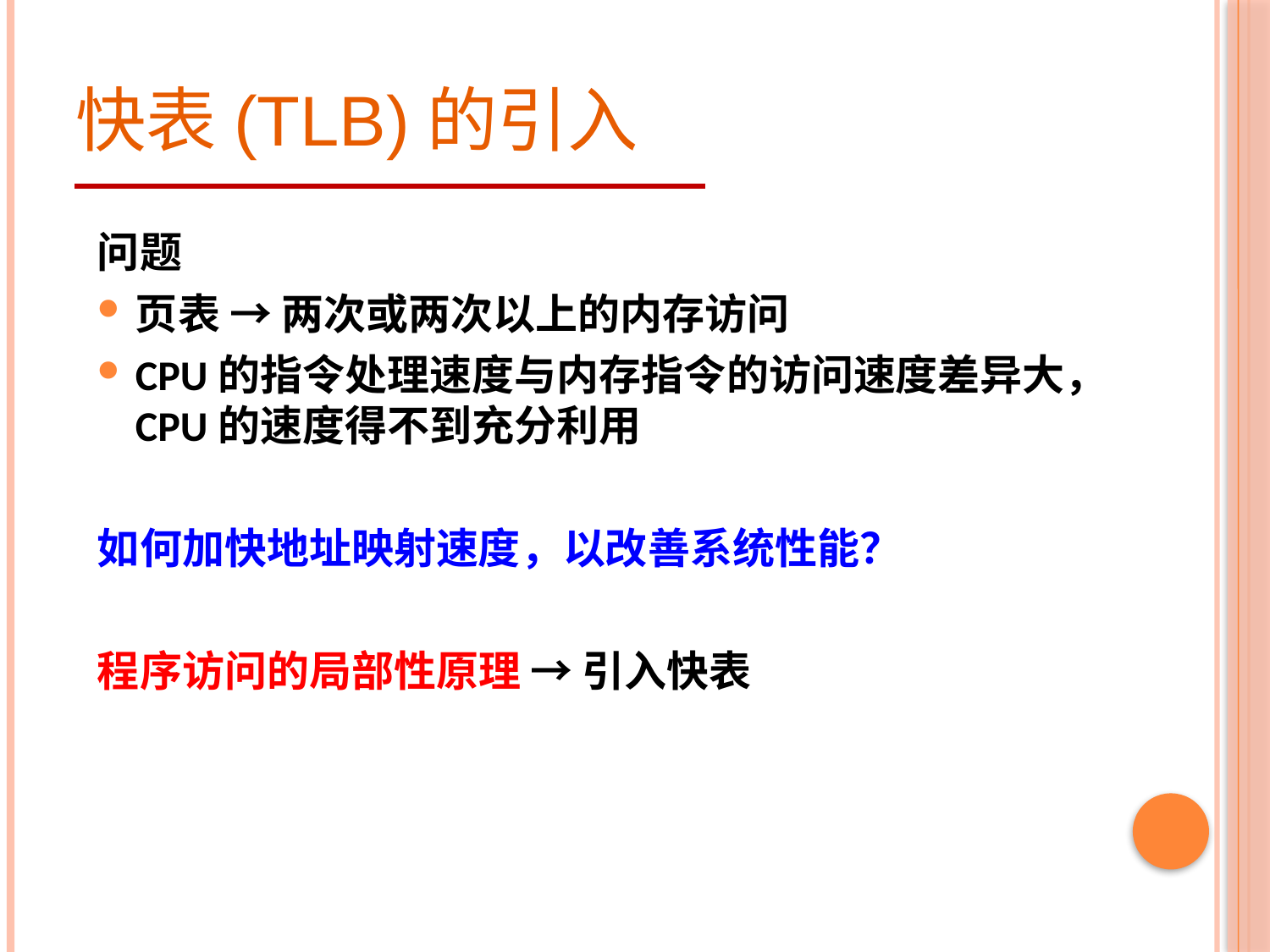

# 快表(TLB)的引入
问题
页表 → 两次或两次以上的内存访问
CPU的指令处理速度与内存指令的访问速度差异大，CPU的速度得不到充分利用

如何加快地址映射速度，以改善系统性能？

程序访问的局部性原理 → 引入快表